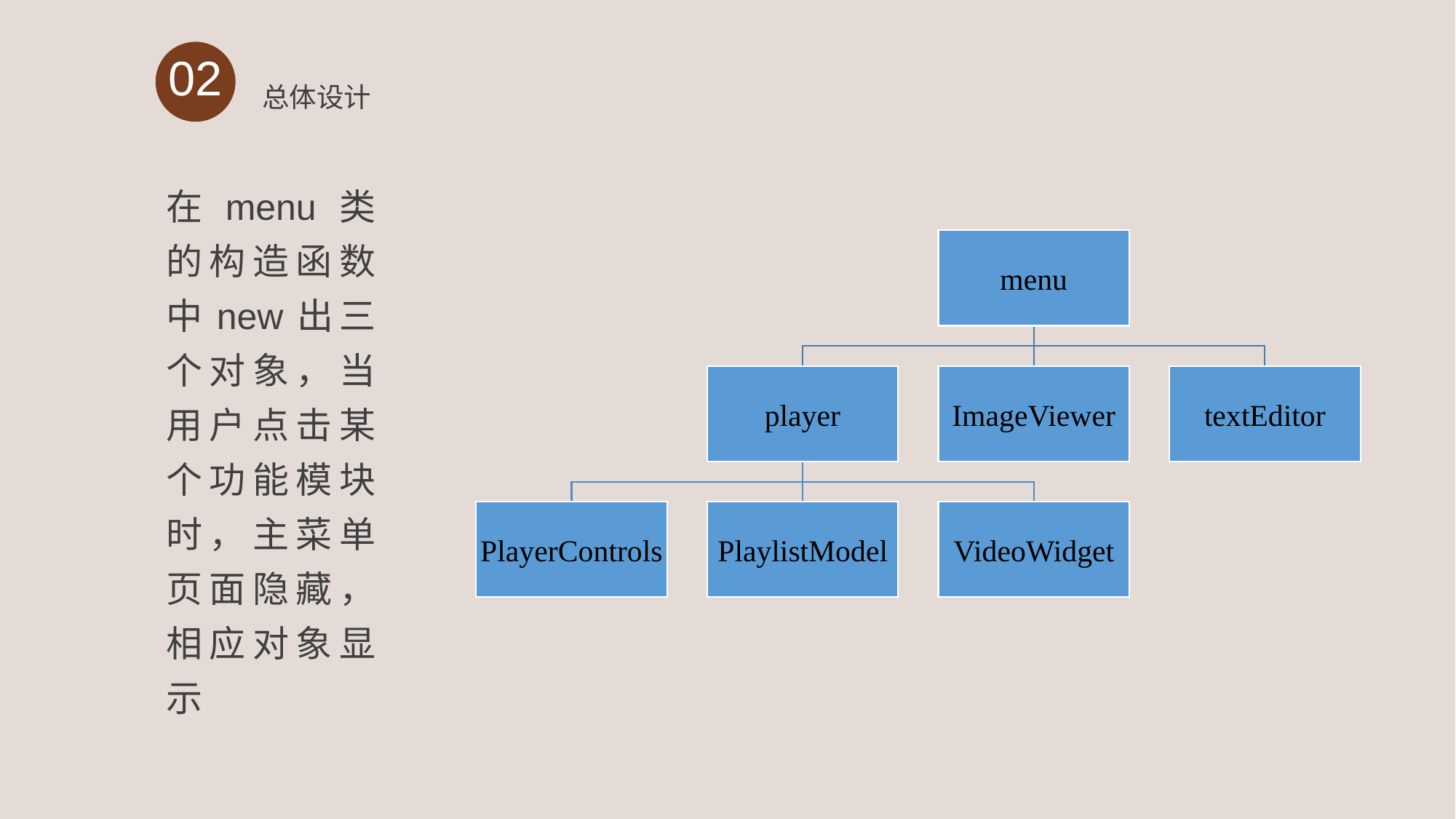

02

总体设计
menu
player
PlayerControls
PlaylistModel
VideoWidget
ImageViewer
textEditor

在menu类的构造函数中new出三个对象，当用户点击某个功能模块时，主菜单页面隐藏，相应对象显示